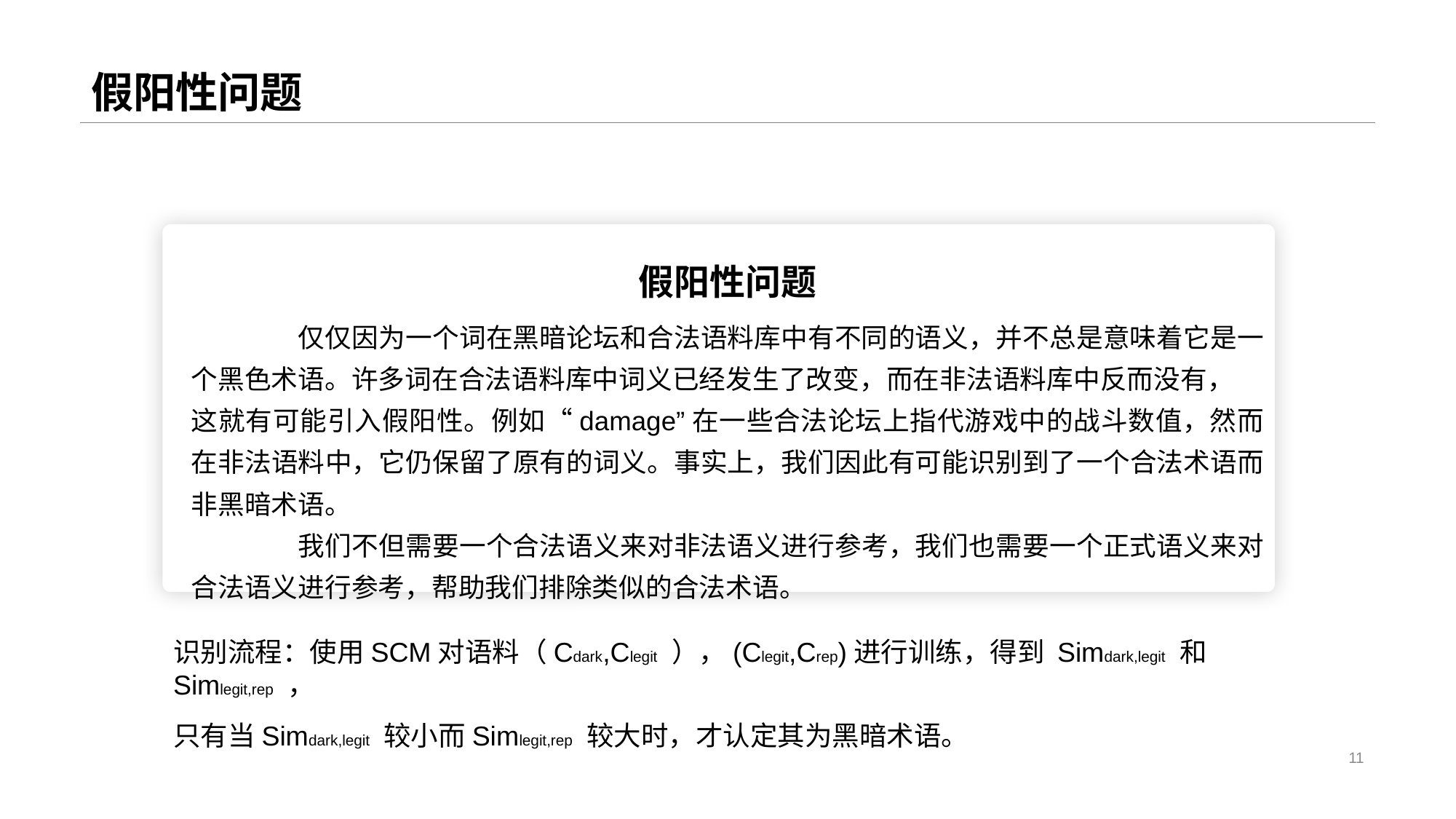

# 假阳性问题

假阳性问题
	仅仅因为一个词在黑暗论坛和合法语料库中有不同的语义，并不总是意味着它是一个黑色术语。许多词在合法语料库中词义已经发生了改变，而在非法语料库中反而没有，
这就有可能引入假阳性。例如“damage”在一些合法论坛上指代游戏中的战斗数值，然而在非法语料中，它仍保留了原有的词义。事实上，我们因此有可能识别到了一个合法术语而非黑暗术语。
	我们不但需要一个合法语义来对非法语义进行参考，我们也需要一个正式语义来对合法语义进行参考，帮助我们排除类似的合法术语。
识别流程：使用SCM对语料（Cdark,Clegit ），(Clegit,Crep)进行训练，得到 Simdark,legit 和 Simlegit,rep ，

只有当Simdark,legit 较小而Simlegit,rep 较大时，才认定其为黑暗术语。

11